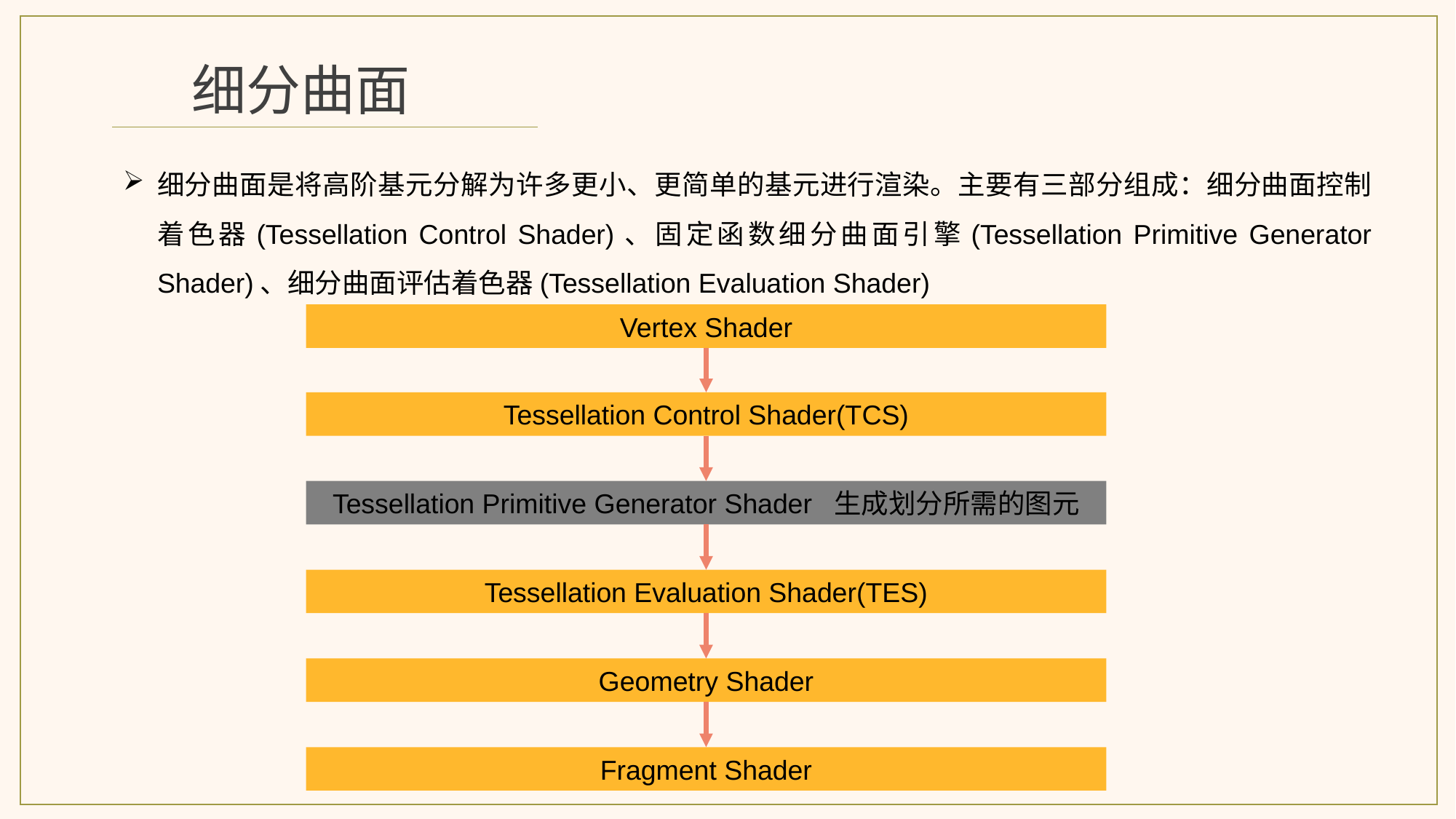

细分曲面
细分曲面是将高阶基元分解为许多更小、更简单的基元进行渲染。主要有三部分组成：细分曲面控制着色器(Tessellation Control Shader)、固定函数细分曲面引擎(Tessellation Primitive Generator Shader)、细分曲面评估着色器(Tessellation Evaluation Shader)
Vertex Shader
Tessellation Control Shader(TCS)
Tessellation Primitive Generator Shader  生成划分所需的图元
Tessellation Evaluation Shader(TES)
Geometry Shader
Fragment Shader